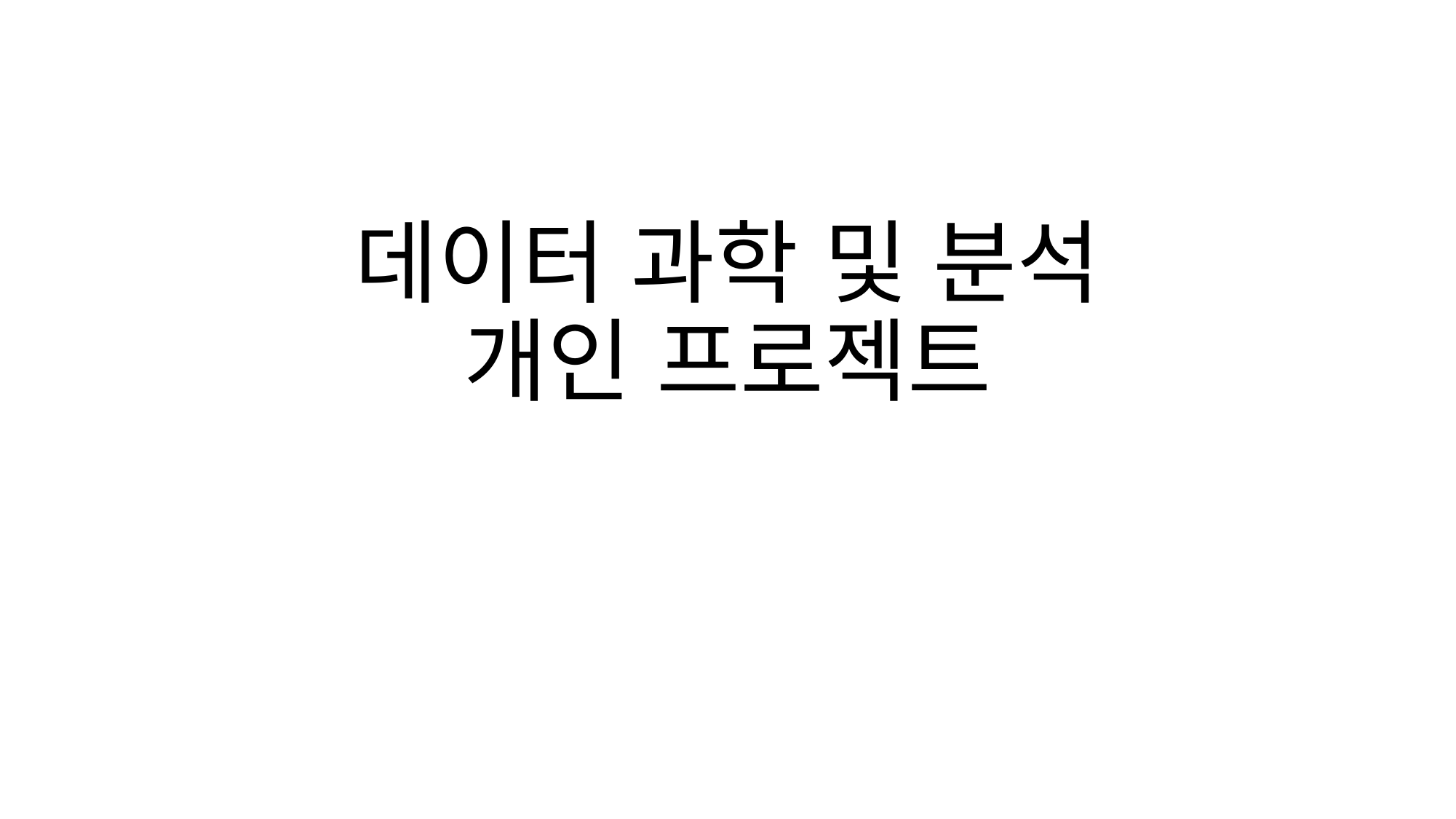

# 데이터 과학 및 분석 개인 프로젝트